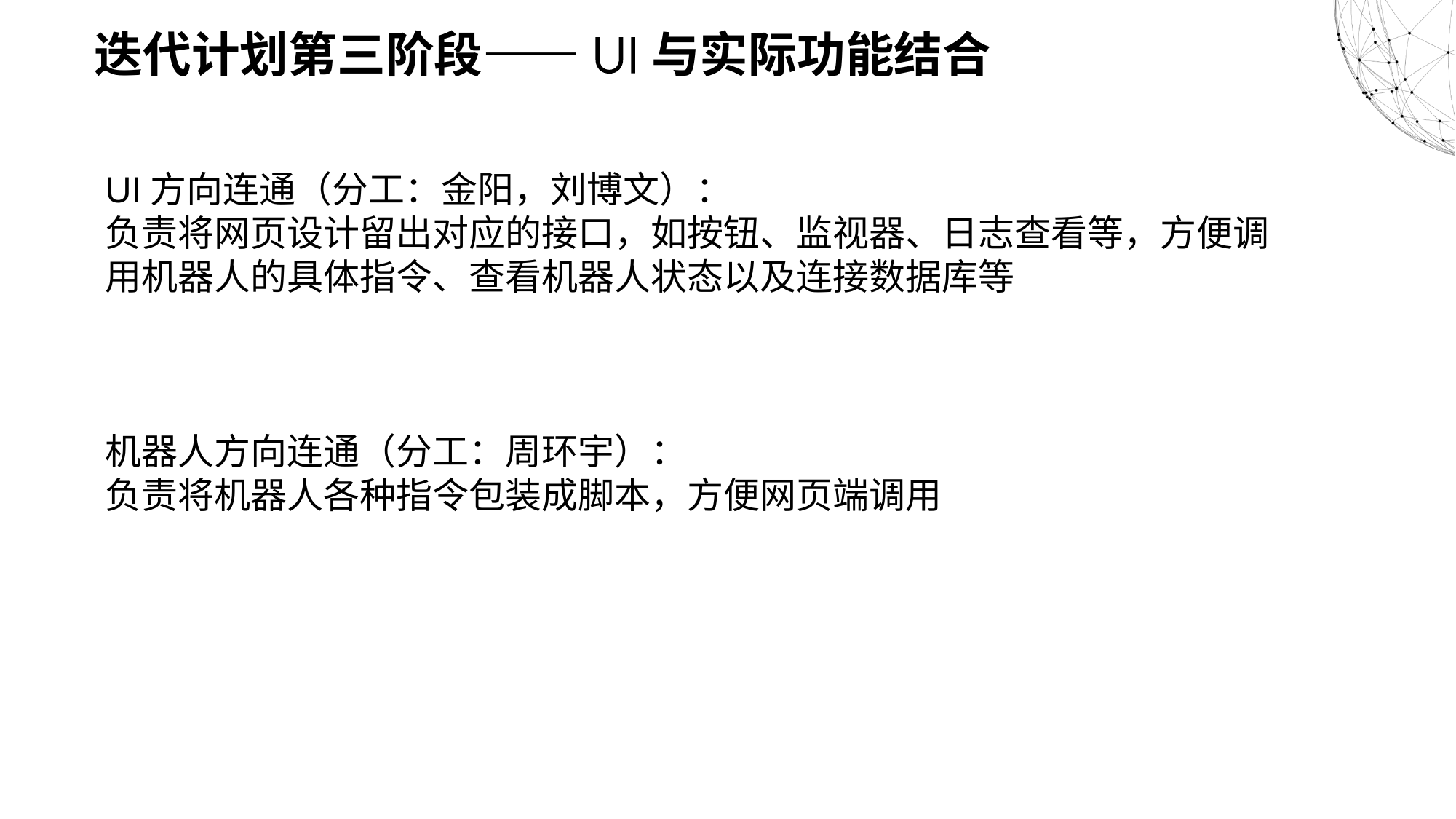

迭代计划第三阶段——UI与实际功能结合
UI方向连通（分工：金阳，刘博文）：
负责将网页设计留出对应的接口，如按钮、监视器、日志查看等，方便调用机器人的具体指令、查看机器人状态以及连接数据库等

机器人方向连通（分工：周环宇）：
负责将机器人各种指令包装成脚本，方便网页端调用